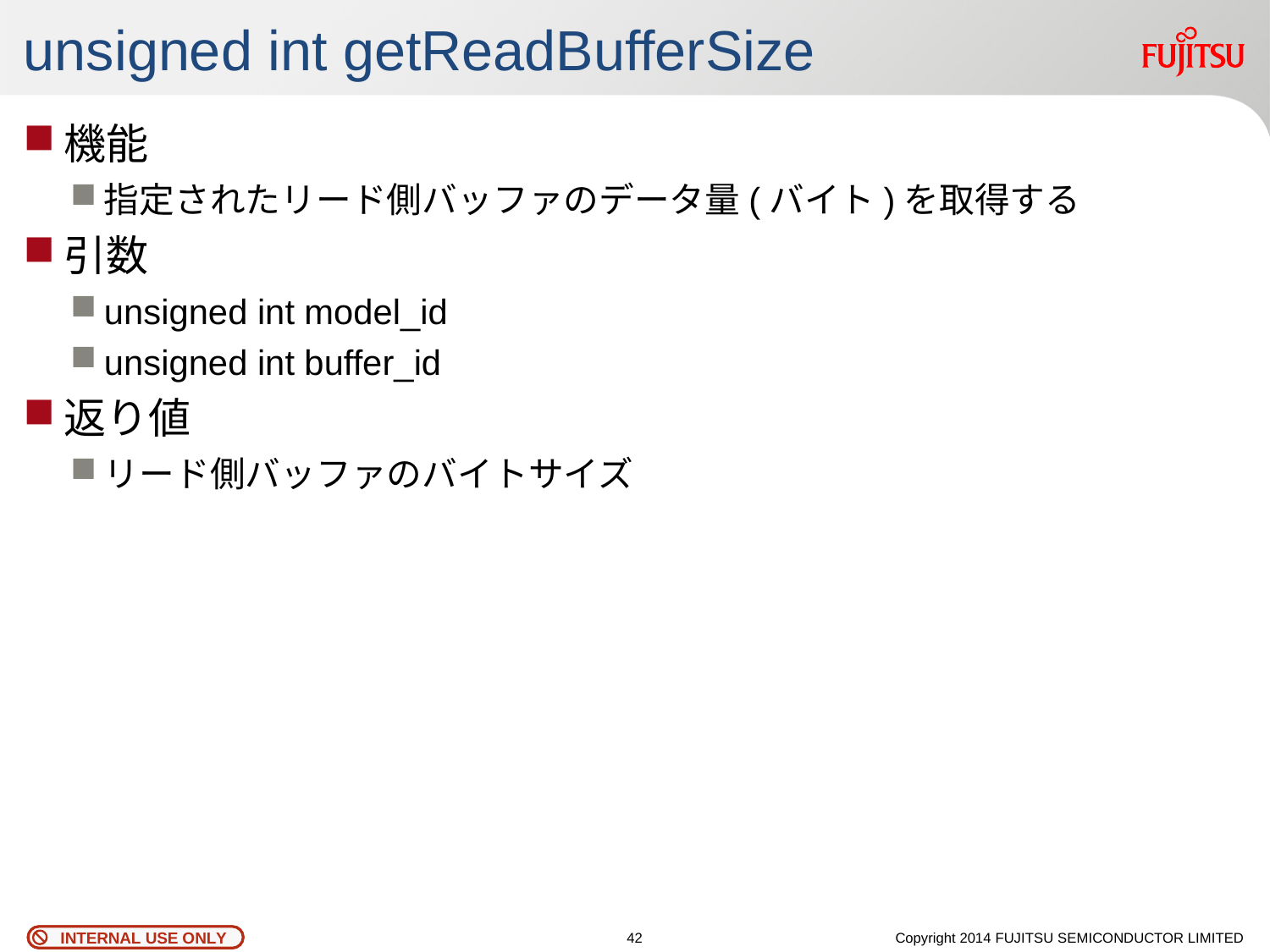

# unsigned int getReadBufferSize
機能
指定されたリード側バッファのデータ量(バイト)を取得する
引数
unsigned int model_id
unsigned int buffer_id
返り値
リード側バッファのバイトサイズ
42
Copyright 2014 FUJITSU SEMICONDUCTOR LIMITED